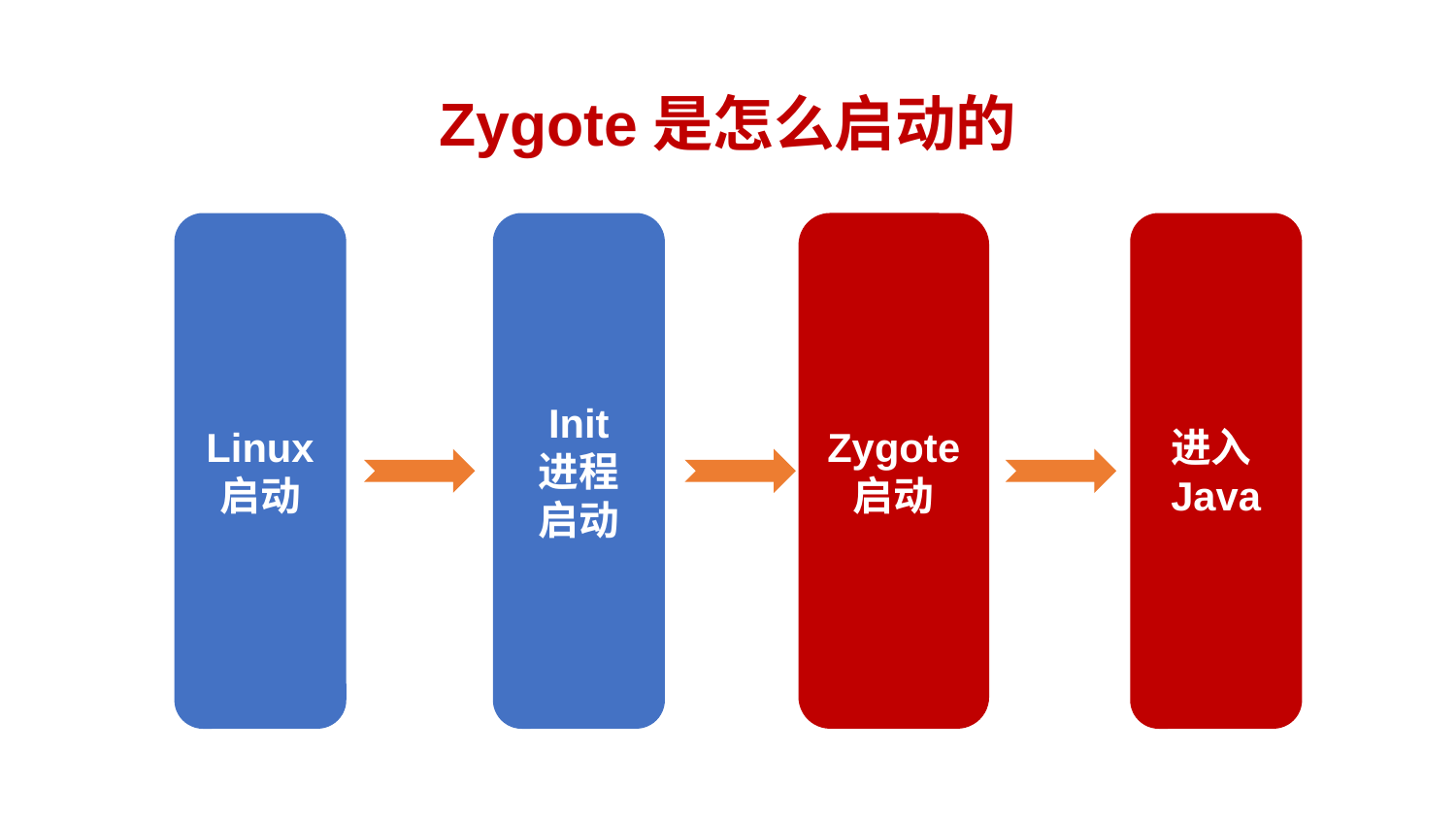

# Zygote是怎么启动的
Zygote
启动
Linux
启动
Init
进程
启动
进入Java